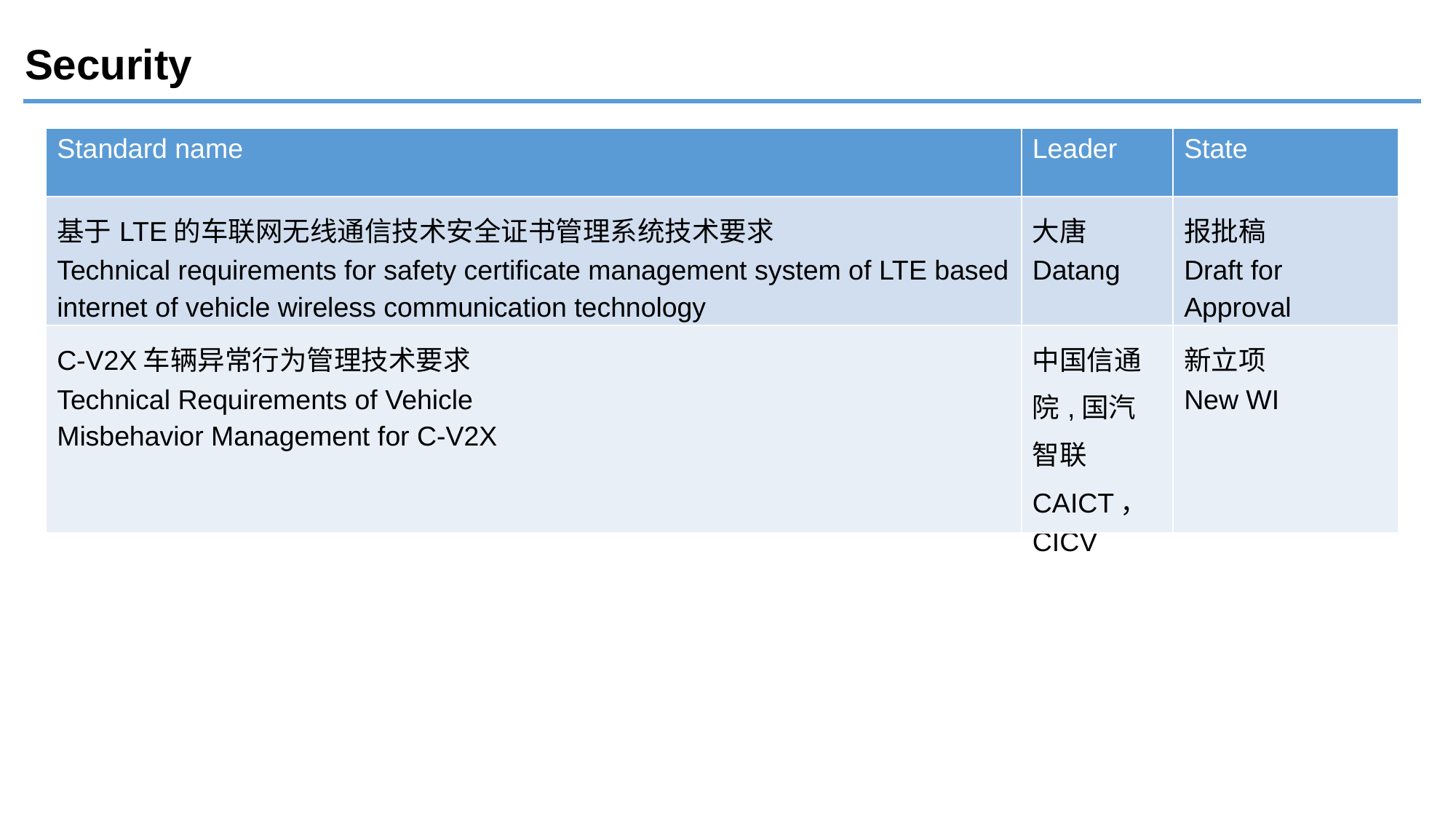

# Security
| Standard name | Leader | State |
| --- | --- | --- |
| 基于LTE的车联网无线通信技术安全证书管理系统技术要求 Technical requirements for safety certificate management system of LTE based internet of vehicle wireless communication technology | 大唐 Datang | 报批稿 Draft for Approval |
| C-V2X车辆异常行为管理技术要求 Technical Requirements of Vehicle Misbehavior Management for C-V2X | 中国信通院,国汽智联 CAICT，CICV | 新立项 New WI |